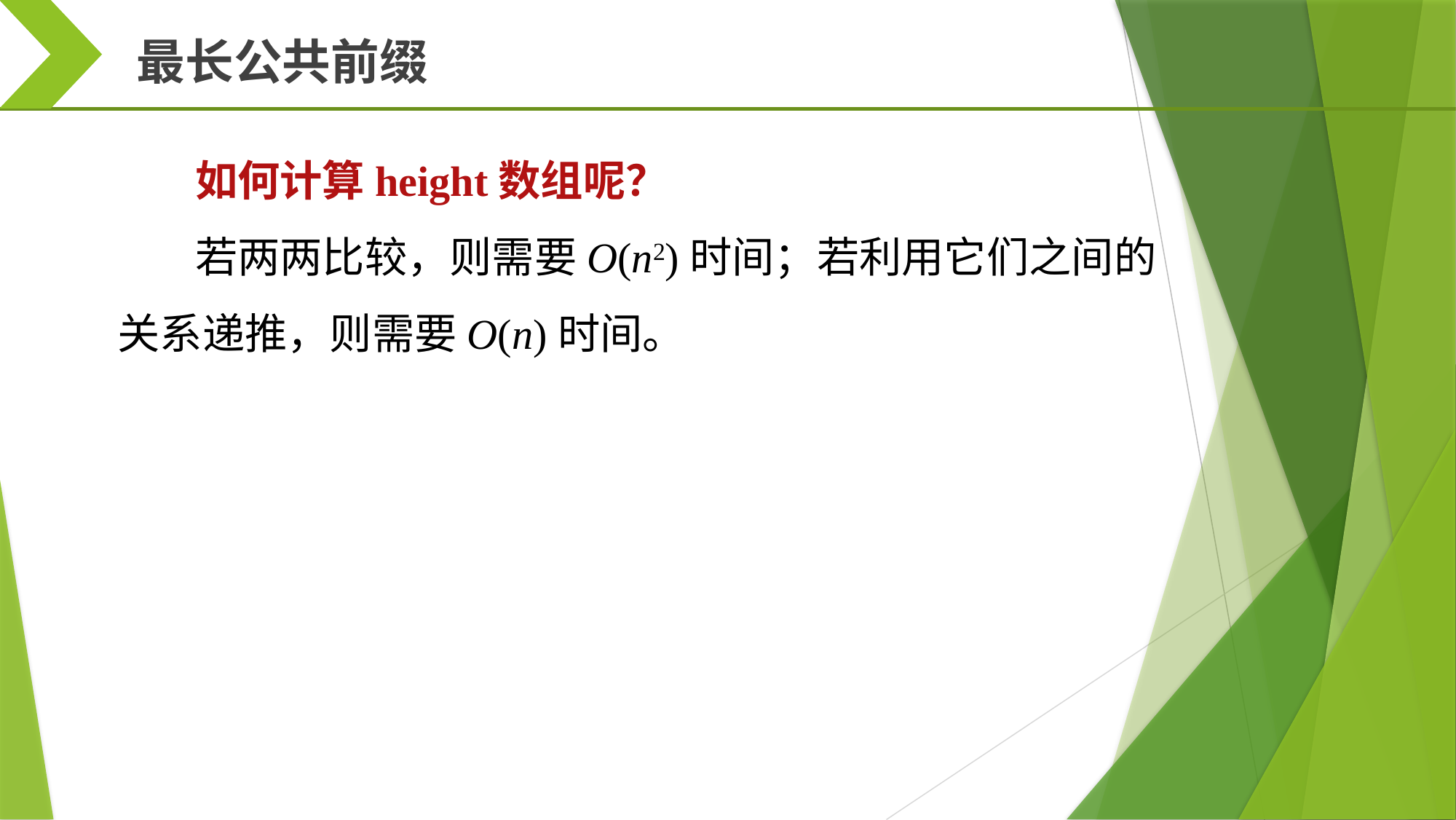

最长公共前缀
如何计算height数组呢？
若两两比较，则需要O(n2)时间；若利用它们之间的关系递推，则需要O(n)时间。